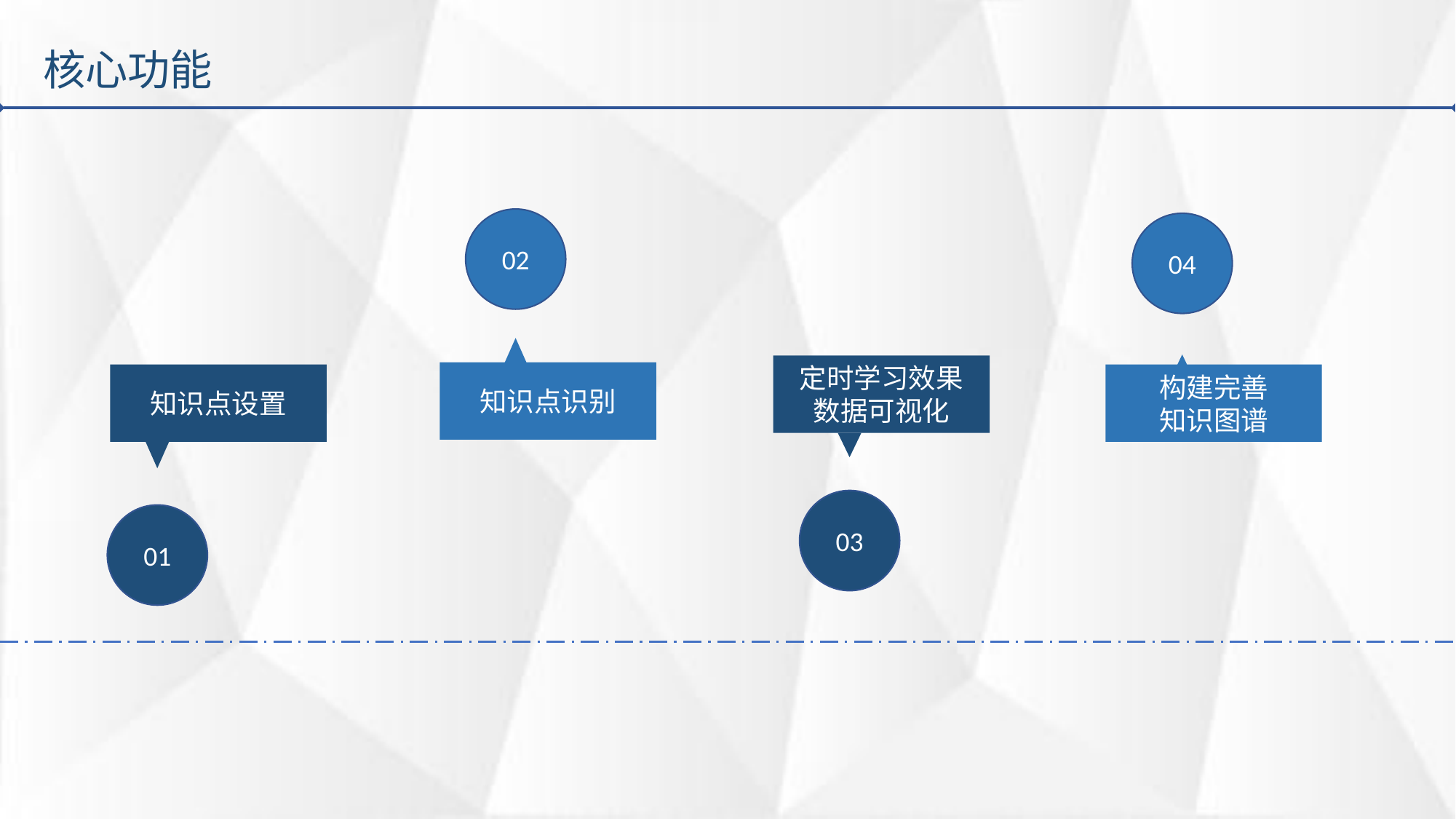

核心功能
02
知识点识别
04
构建完善
知识图谱

定时学习效果
数据可视化
03
知识点设置
01